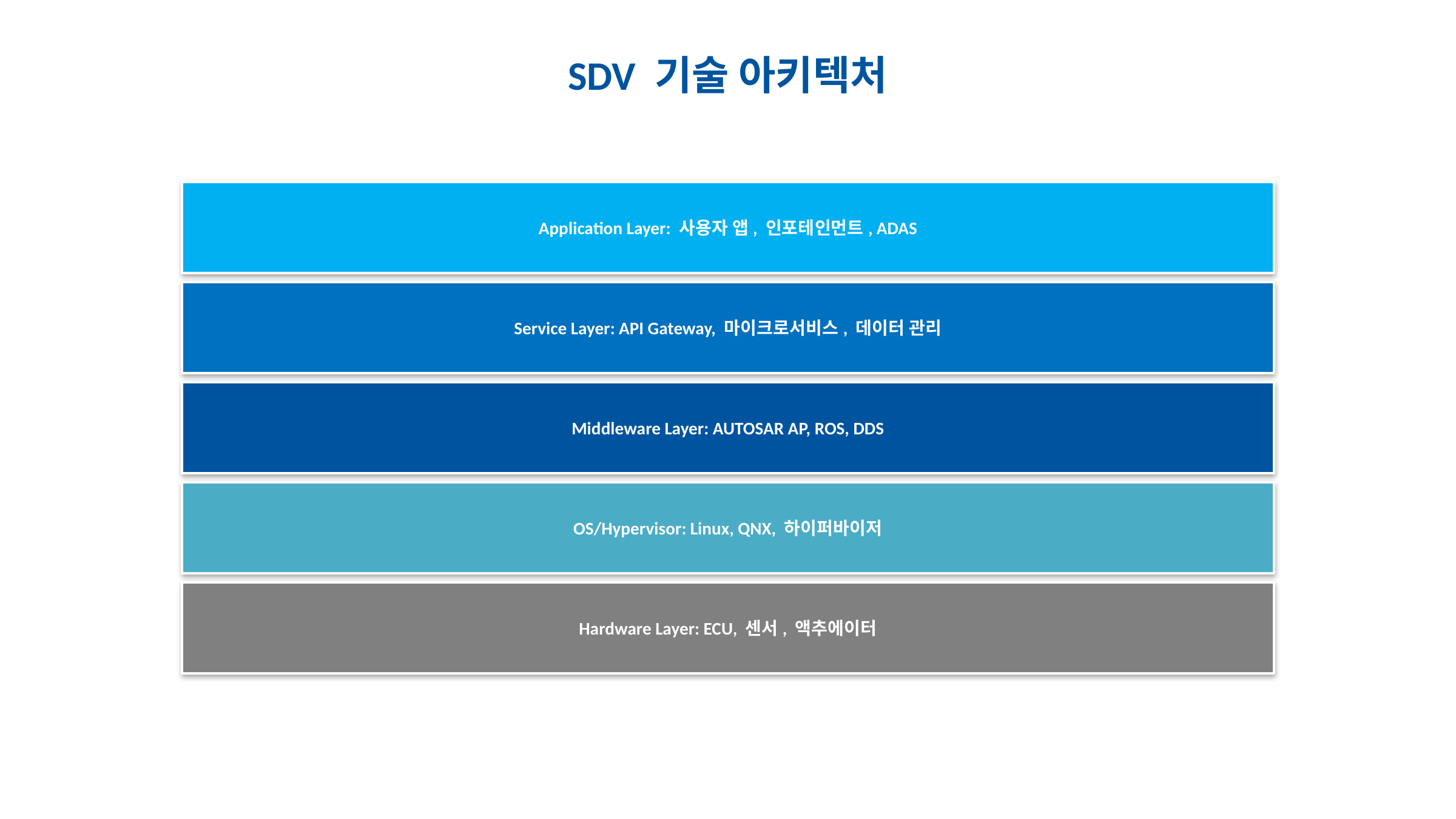

#
SDV 기술 아키텍처
Application Layer: 사용자 앱, 인포테인먼트, ADAS
Service Layer: API Gateway, 마이크로서비스, 데이터 관리
Middleware Layer: AUTOSAR AP, ROS, DDS
OS/Hypervisor: Linux, QNX, 하이퍼바이저
Hardware Layer: ECU, 센서, 액추에이터